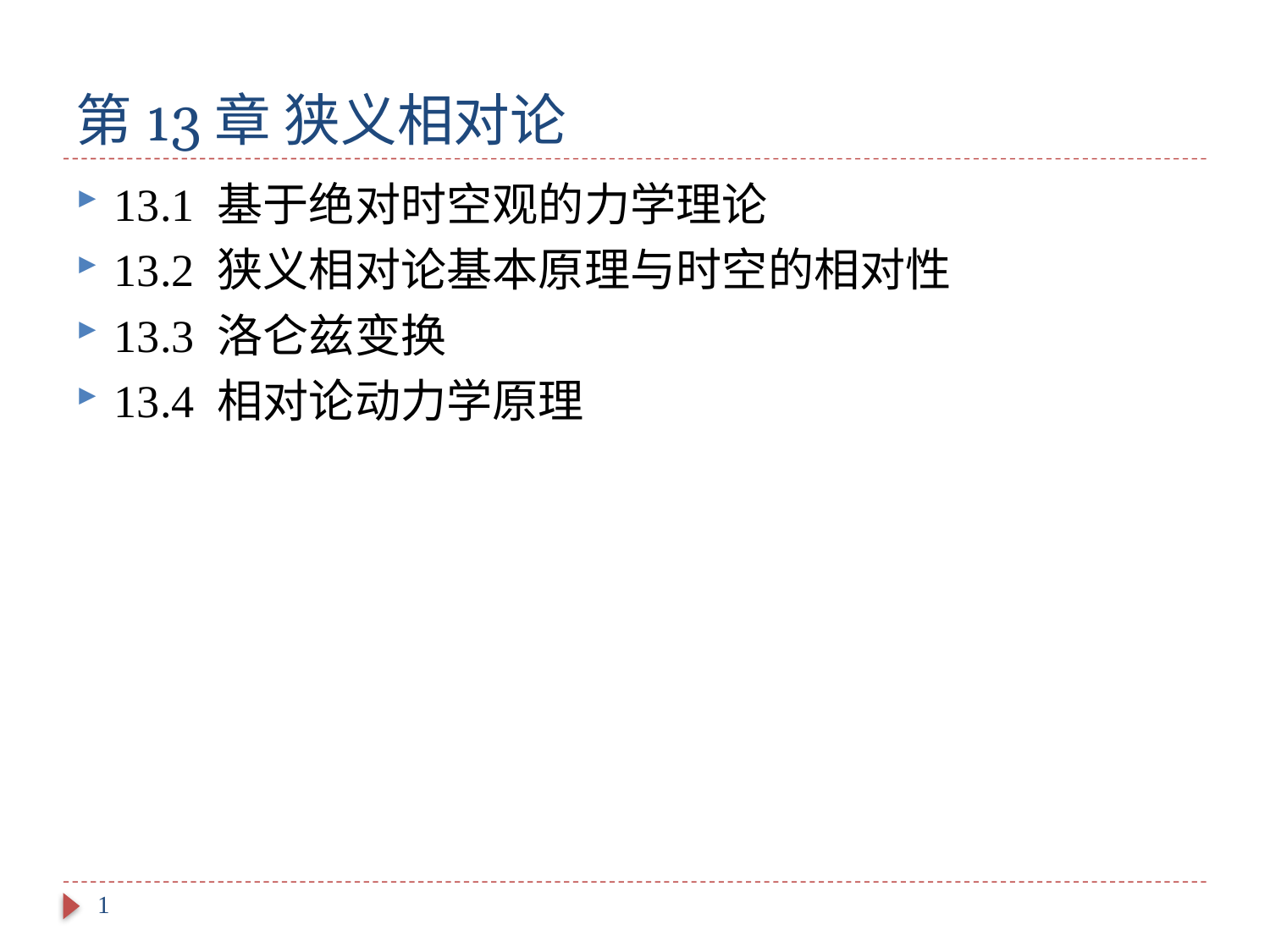

# 第13章 狭义相对论
13.1 基于绝对时空观的力学理论
13.2 狭义相对论基本原理与时空的相对性
13.3 洛仑兹变换
13.4 相对论动力学原理
1